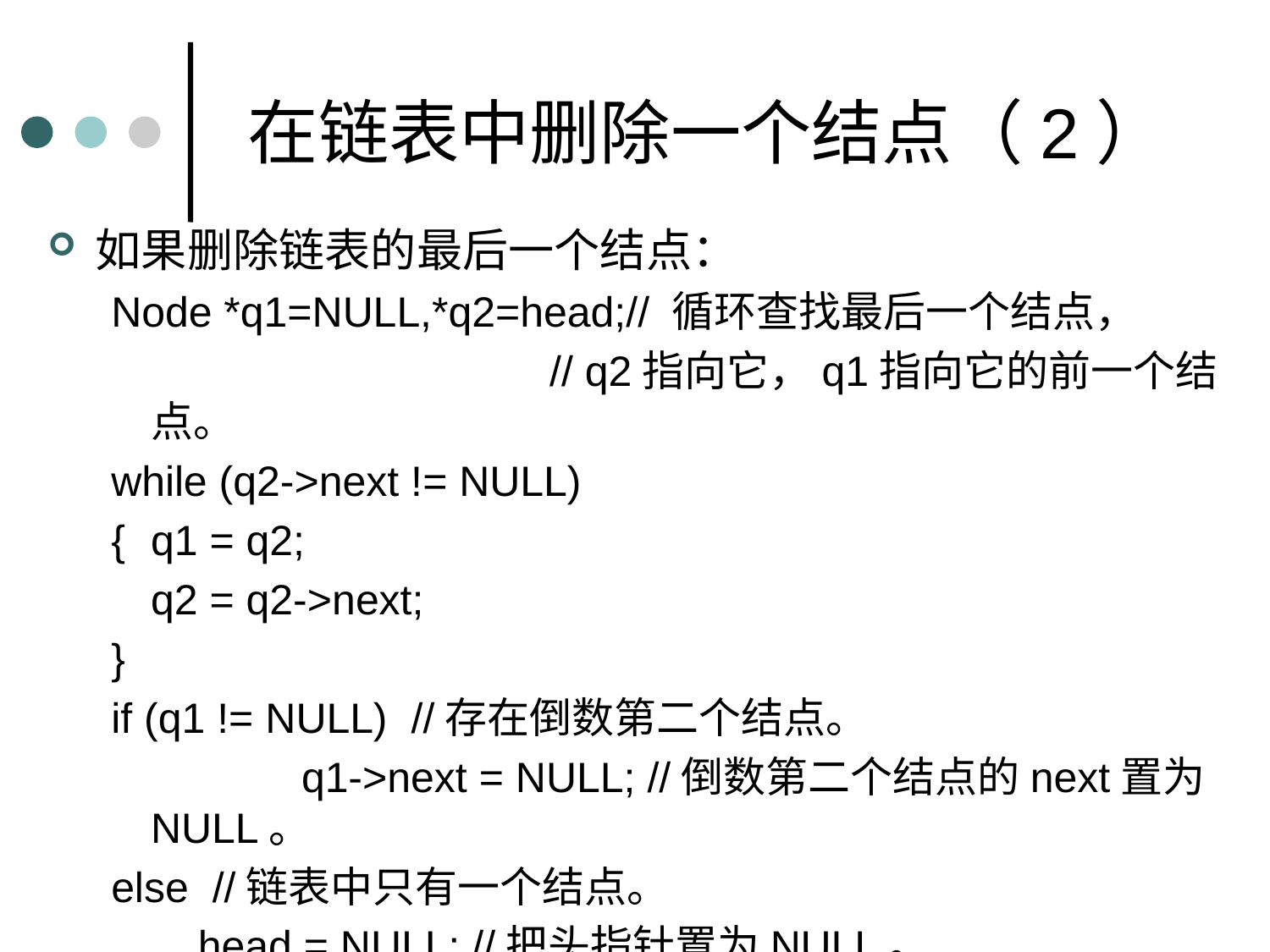

在链表中删除一个结点（2）
如果删除链表的最后一个结点：
Node *q1=NULL,*q2=head;// 循环查找最后一个结点，
                                     // q2指向它，q1指向它的前一个结点。
while (q2->next != NULL)
{	q1 = q2;
	q2 = q2->next;
}
if (q1 != NULL)  //存在倒数第二个结点。
    	  q1->next = NULL; //倒数第二个结点的next置为NULL。
else  //链表中只有一个结点。
	    head = NULL; //把头指针置为NULL。
delete q2;  //归还删除结点的空间。